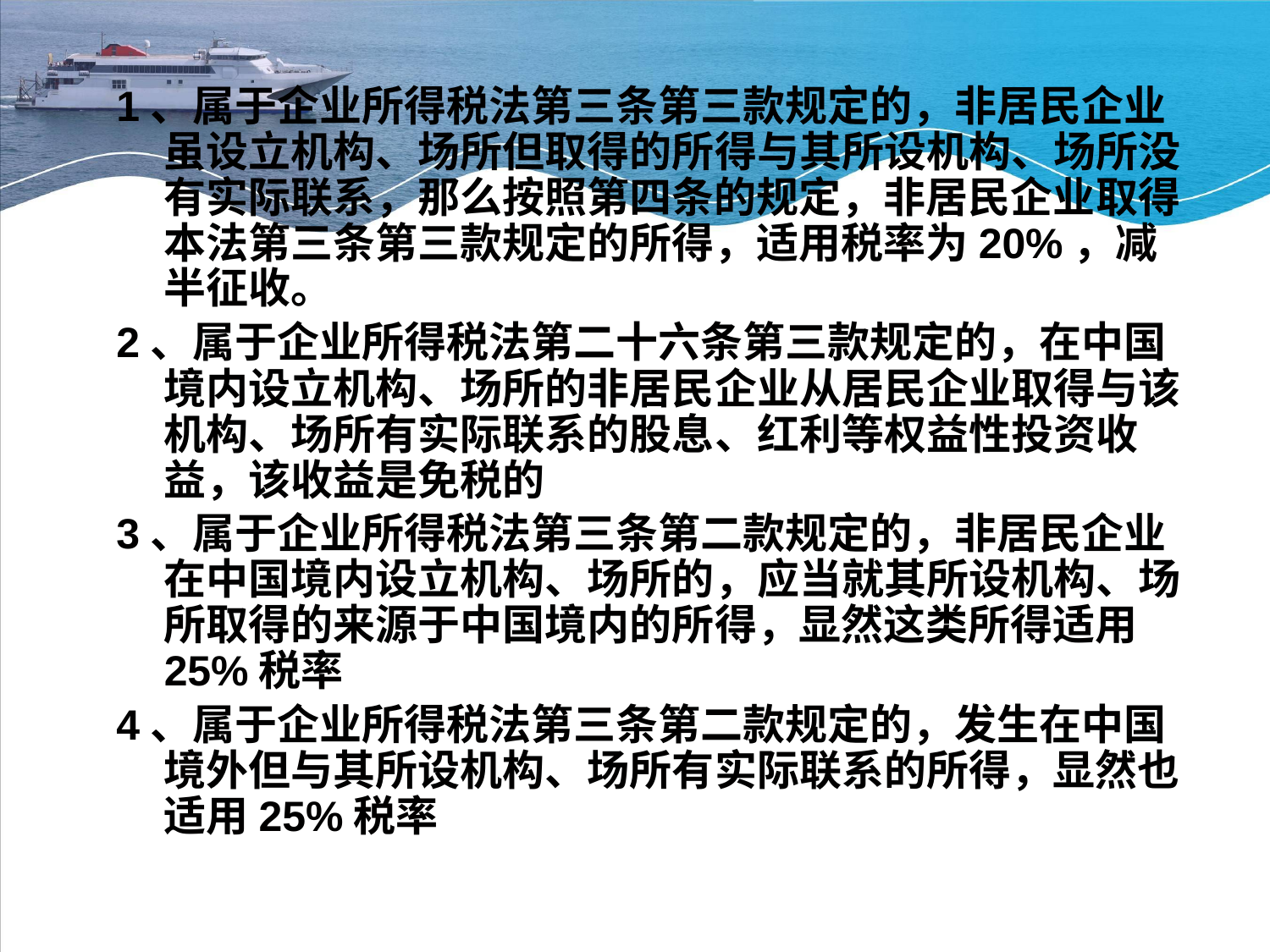

#
1、属于企业所得税法第三条第三款规定的，非居民企业虽设立机构、场所但取得的所得与其所设机构、场所没有实际联系，那么按照第四条的规定，非居民企业取得本法第三条第三款规定的所得，适用税率为20%，减半征收。
2、属于企业所得税法第二十六条第三款规定的，在中国境内设立机构、场所的非居民企业从居民企业取得与该机构、场所有实际联系的股息、红利等权益性投资收益，该收益是免税的
3、属于企业所得税法第三条第二款规定的，非居民企业在中国境内设立机构、场所的，应当就其所设机构、场所取得的来源于中国境内的所得，显然这类所得适用25%税率
4、属于企业所得税法第三条第二款规定的，发生在中国境外但与其所设机构、场所有实际联系的所得，显然也适用25%税率